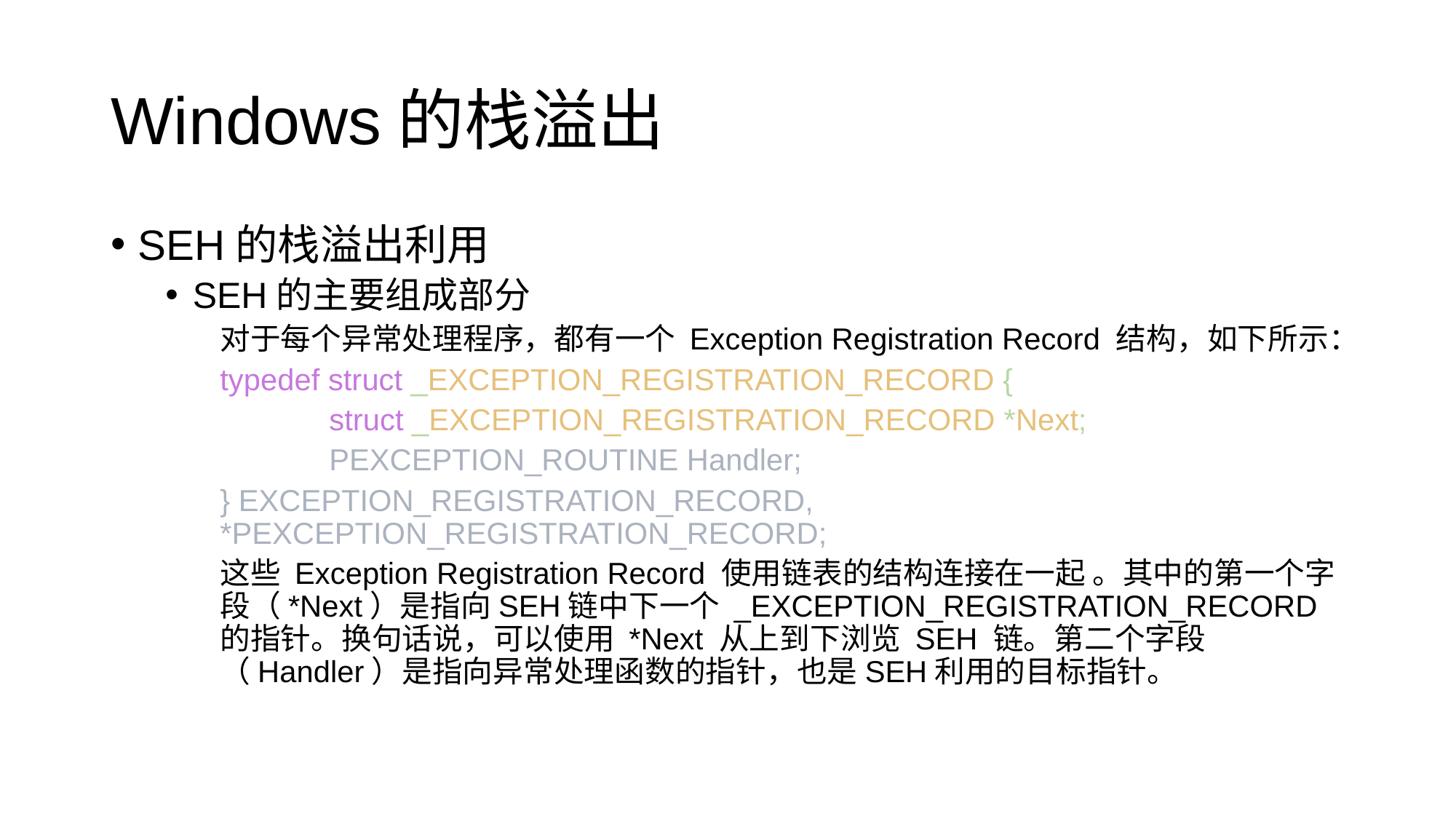

# Windows的栈溢出
SEH的栈溢出利用
SEH的主要组成部分
对于每个异常处理程序，都有一个 Exception Registration Record 结构，如下所示：
typedef struct _EXCEPTION_REGISTRATION_RECORD {
	struct _EXCEPTION_REGISTRATION_RECORD *Next;
	PEXCEPTION_ROUTINE Handler;
} EXCEPTION_REGISTRATION_RECORD, *PEXCEPTION_REGISTRATION_RECORD;
这些 Exception Registration Record 使用链表的结构连接在一起 。其中的第一个字段（*Next）是指向SEH链中下一个 _EXCEPTION_REGISTRATION_RECORD 的指针。换句话说，可以使用 *Next 从上到下浏览 SEH 链。第二个字段（Handler）是指向异常处理函数的指针，也是SEH利用的目标指针。